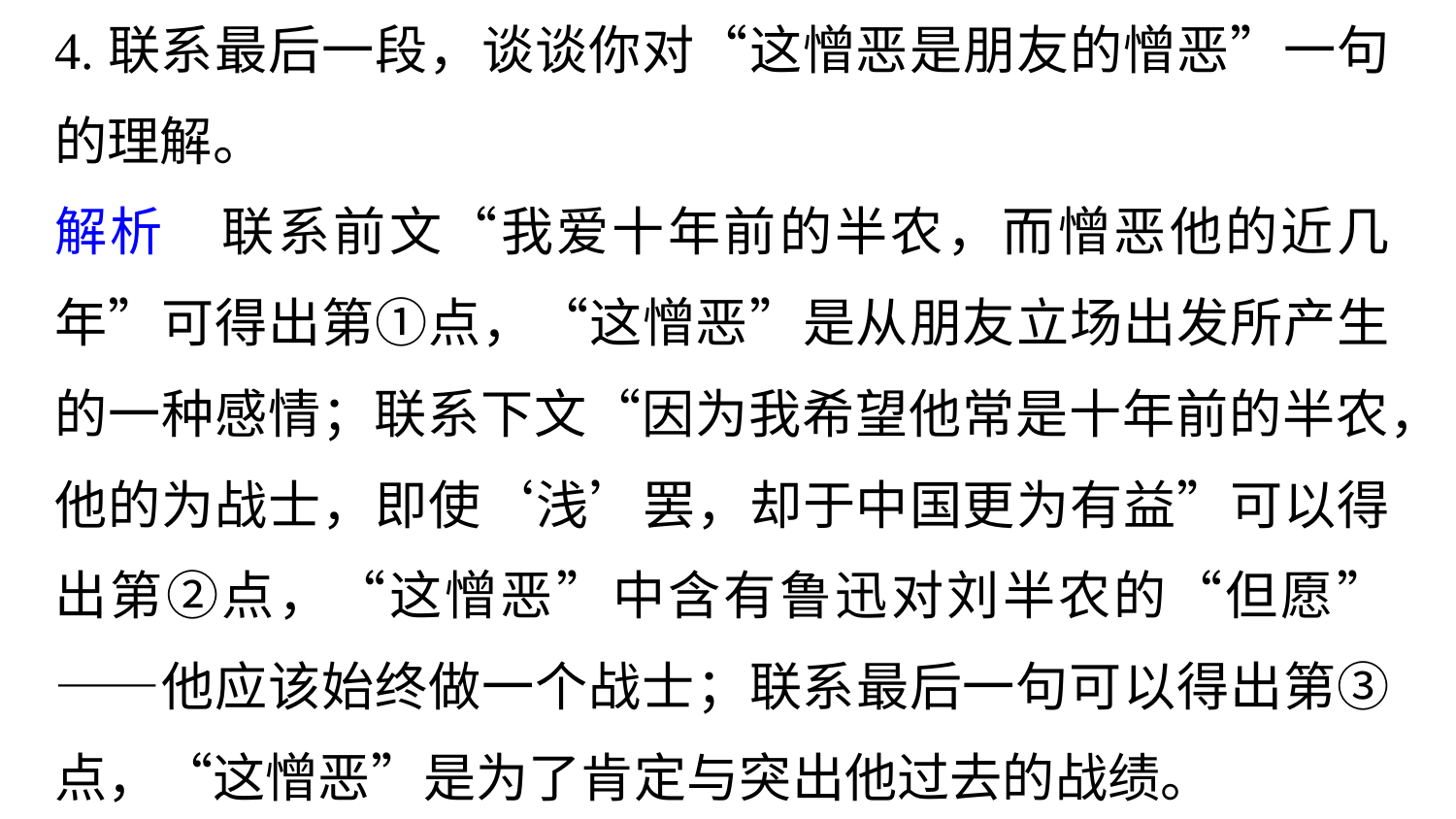

4.联系最后一段，谈谈你对“这憎恶是朋友的憎恶”一句的理解。
解析　联系前文“我爱十年前的半农，而憎恶他的近几年”可得出第①点，“这憎恶”是从朋友立场出发所产生的一种感情；联系下文“因为我希望他常是十年前的半农，他的为战士，即使‘浅’罢，却于中国更为有益”可以得出第②点，“这憎恶”中含有鲁迅对刘半农的“但愿”——他应该始终做一个战士；联系最后一句可以得出第③点，“这憎恶”是为了肯定与突出他过去的战绩。